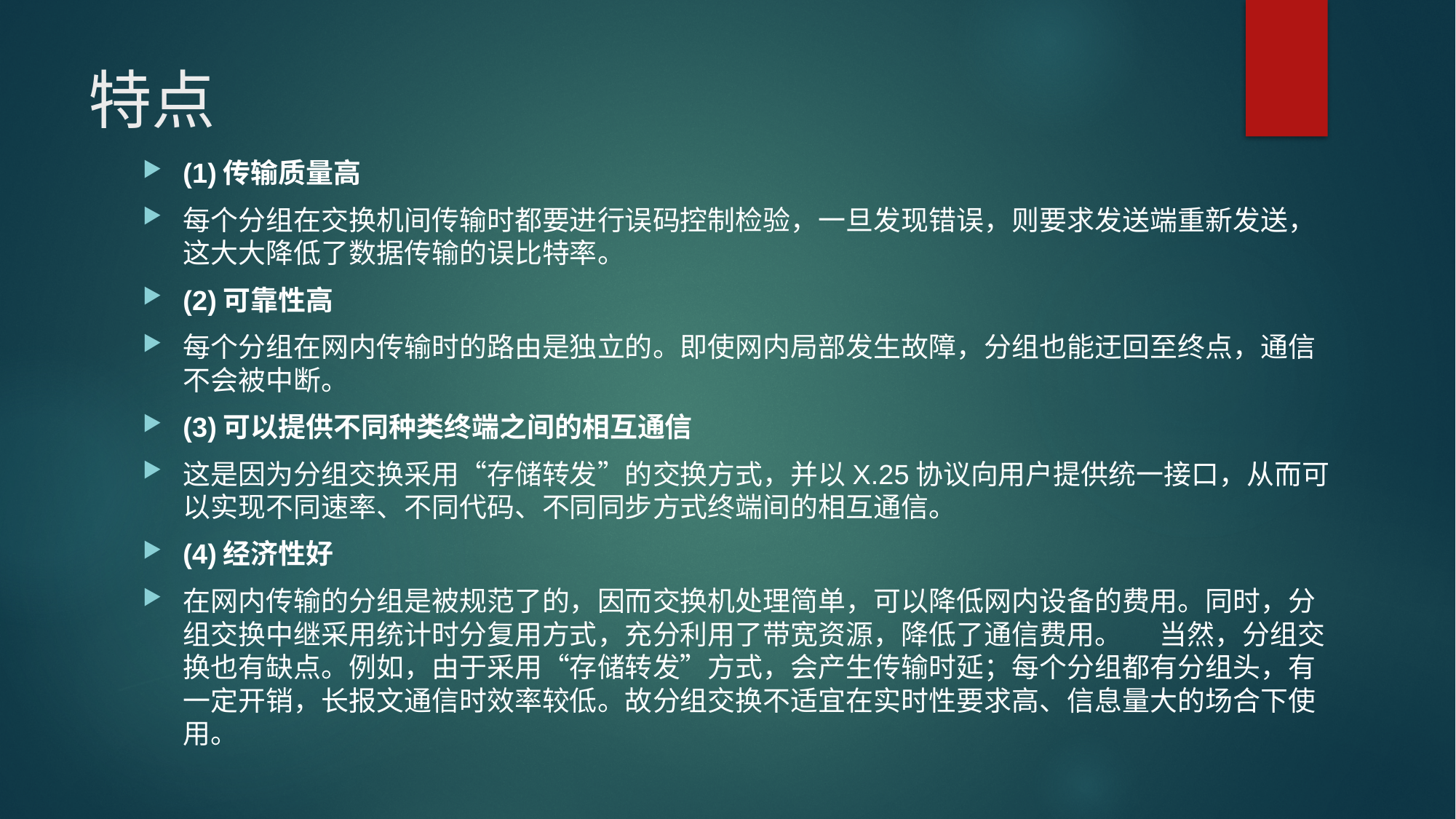

# 特点
(1)传输质量高
每个分组在交换机间传输时都要进行误码控制检验，一旦发现错误，则要求发送端重新发送，这大大降低了数据传输的误比特率。
(2)可靠性高
每个分组在网内传输时的路由是独立的。即使网内局部发生故障，分组也能迂回至终点，通信不会被中断。
(3)可以提供不同种类终端之间的相互通信
这是因为分组交换采用“存储转发”的交换方式，并以X.25协议向用户提供统一接口，从而可以实现不同速率、不同代码、不同同步方式终端间的相互通信。
(4)经济性好
在网内传输的分组是被规范了的，因而交换机处理简单，可以降低网内设备的费用。同时，分组交换中继采用统计时分复用方式，充分利用了带宽资源，降低了通信费用。      当然，分组交换也有缺点。例如，由于采用“存储转发”方式，会产生传输时延；每个分组都有分组头，有一定开销，长报文通信时效率较低。故分组交换不适宜在实时性要求高、信息量大的场合下使用。